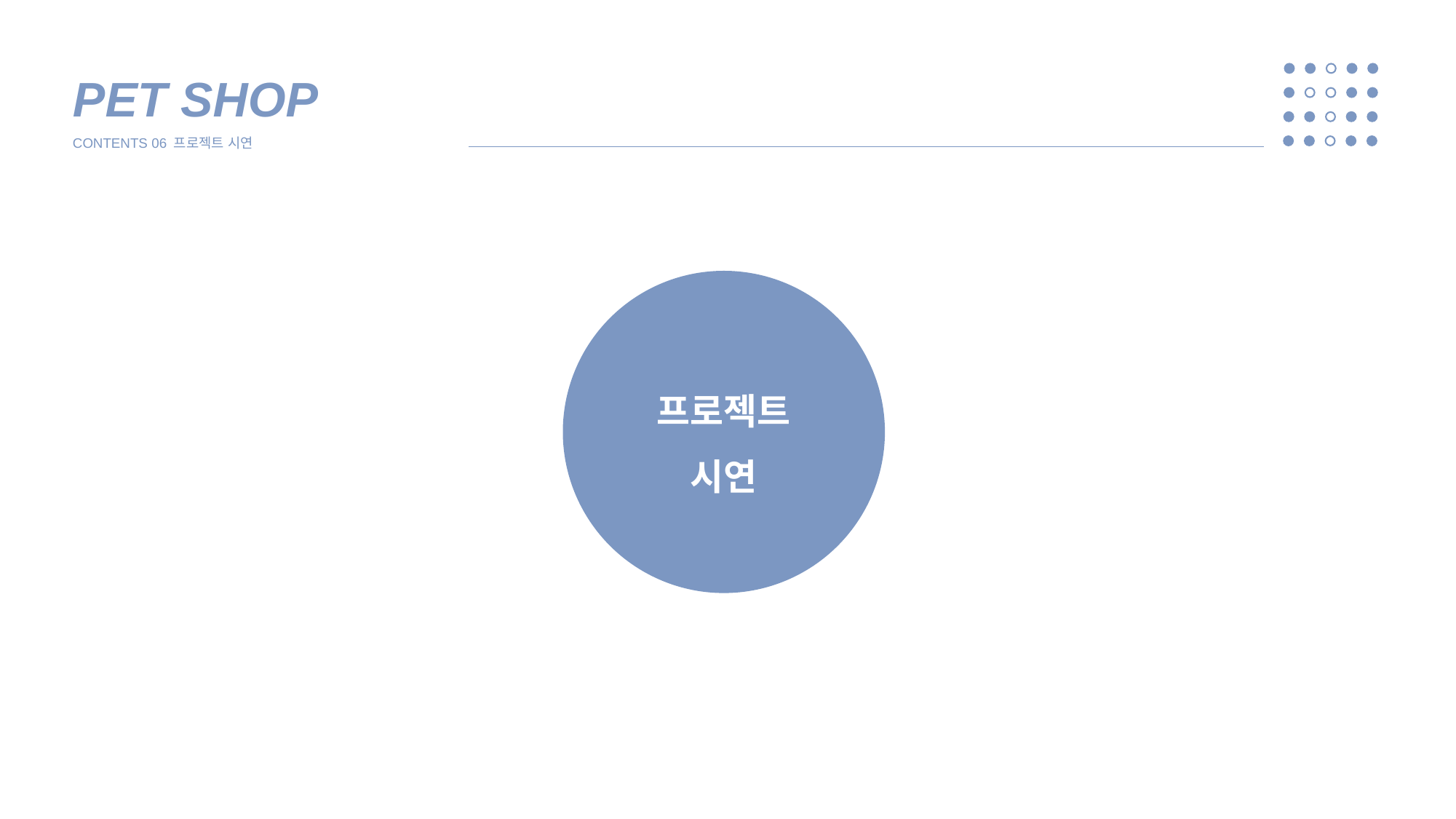

PET SHOP
CONTENTS 06 프로젝트 시연

프로젝트
시연